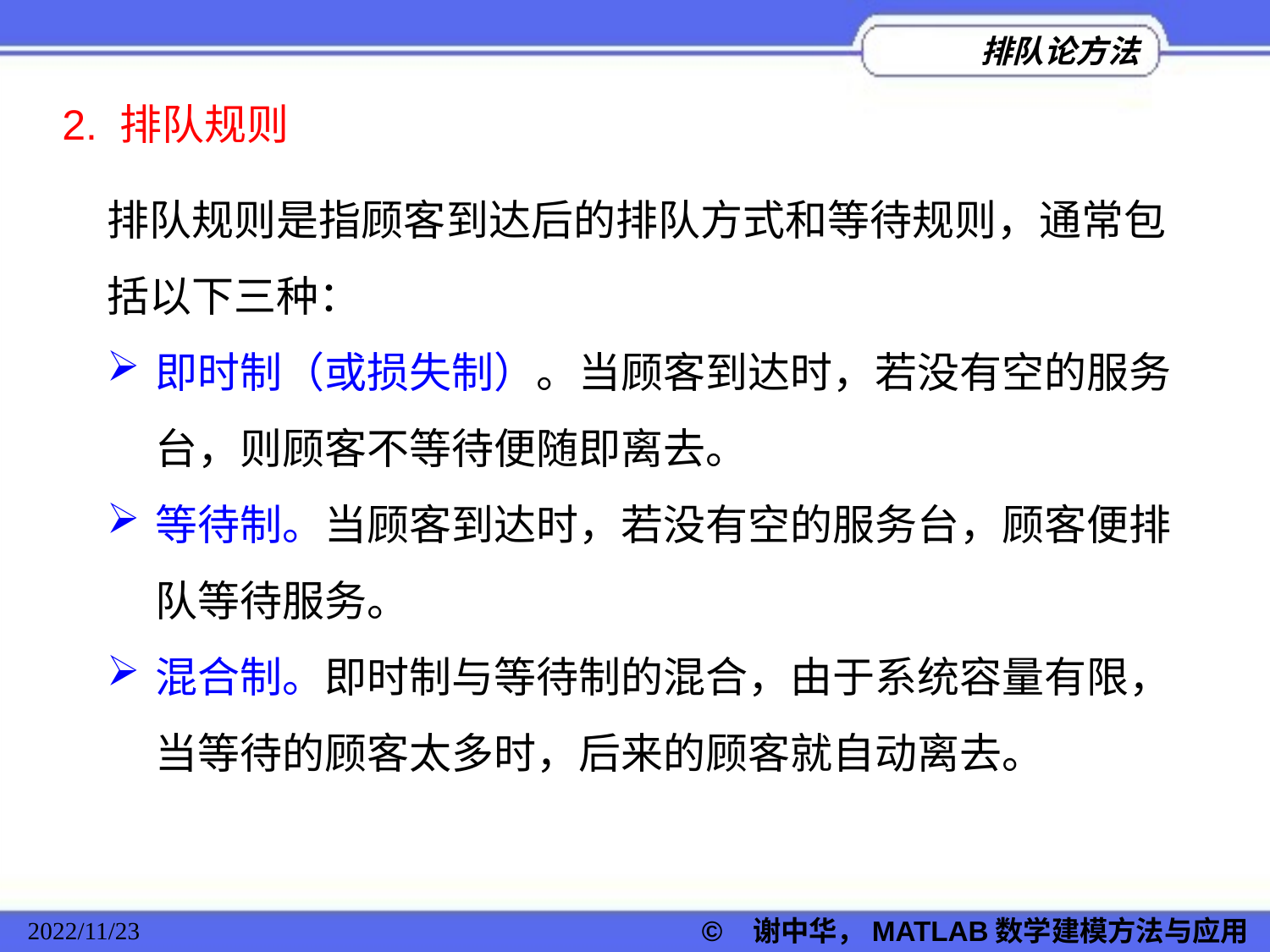

2. 排队规则
排队规则是指顾客到达后的排队方式和等待规则，通常包括以下三种：
即时制（或损失制）。当顾客到达时，若没有空的服务台，则顾客不等待便随即离去。
等待制。当顾客到达时，若没有空的服务台，顾客便排队等待服务。
混合制。即时制与等待制的混合，由于系统容量有限，当等待的顾客太多时，后来的顾客就自动离去。
2022/11/23
©   谢中华，MATLAB数学建模方法与应用